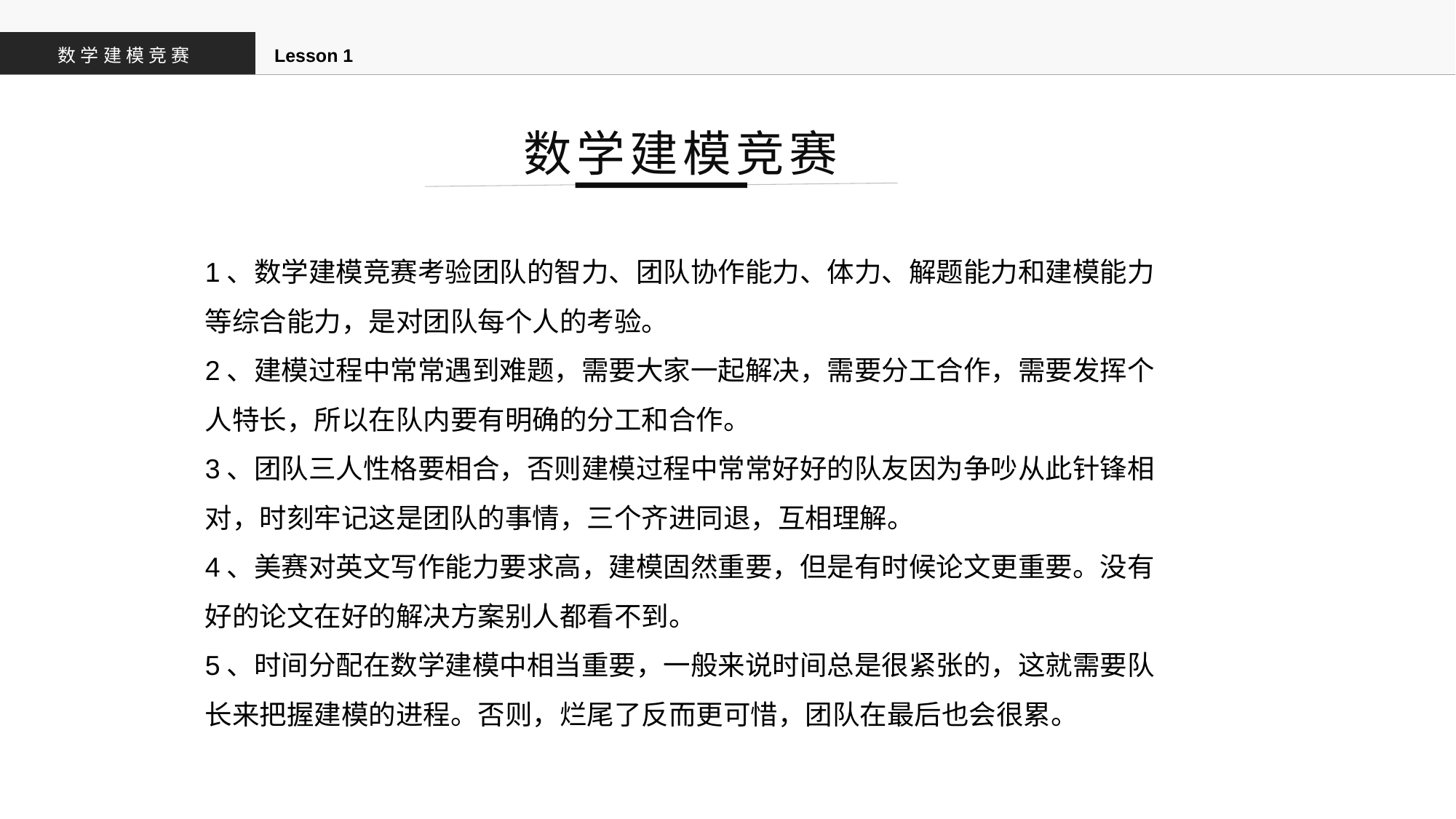

数学建模竞赛
Lesson 1
数学建模竞赛

1、数学建模竞赛考验团队的智力、团队协作能力、体力、解题能力和建模能力等综合能力，是对团队每个人的考验。
2、建模过程中常常遇到难题，需要大家一起解决，需要分工合作，需要发挥个人特长，所以在队内要有明确的分工和合作。
3、团队三人性格要相合，否则建模过程中常常好好的队友因为争吵从此针锋相对，时刻牢记这是团队的事情，三个齐进同退，互相理解。
4、美赛对英文写作能力要求高，建模固然重要，但是有时候论文更重要。没有好的论文在好的解决方案别人都看不到。
5、时间分配在数学建模中相当重要，一般来说时间总是很紧张的，这就需要队长来把握建模的进程。否则，烂尾了反而更可惜，团队在最后也会很累。